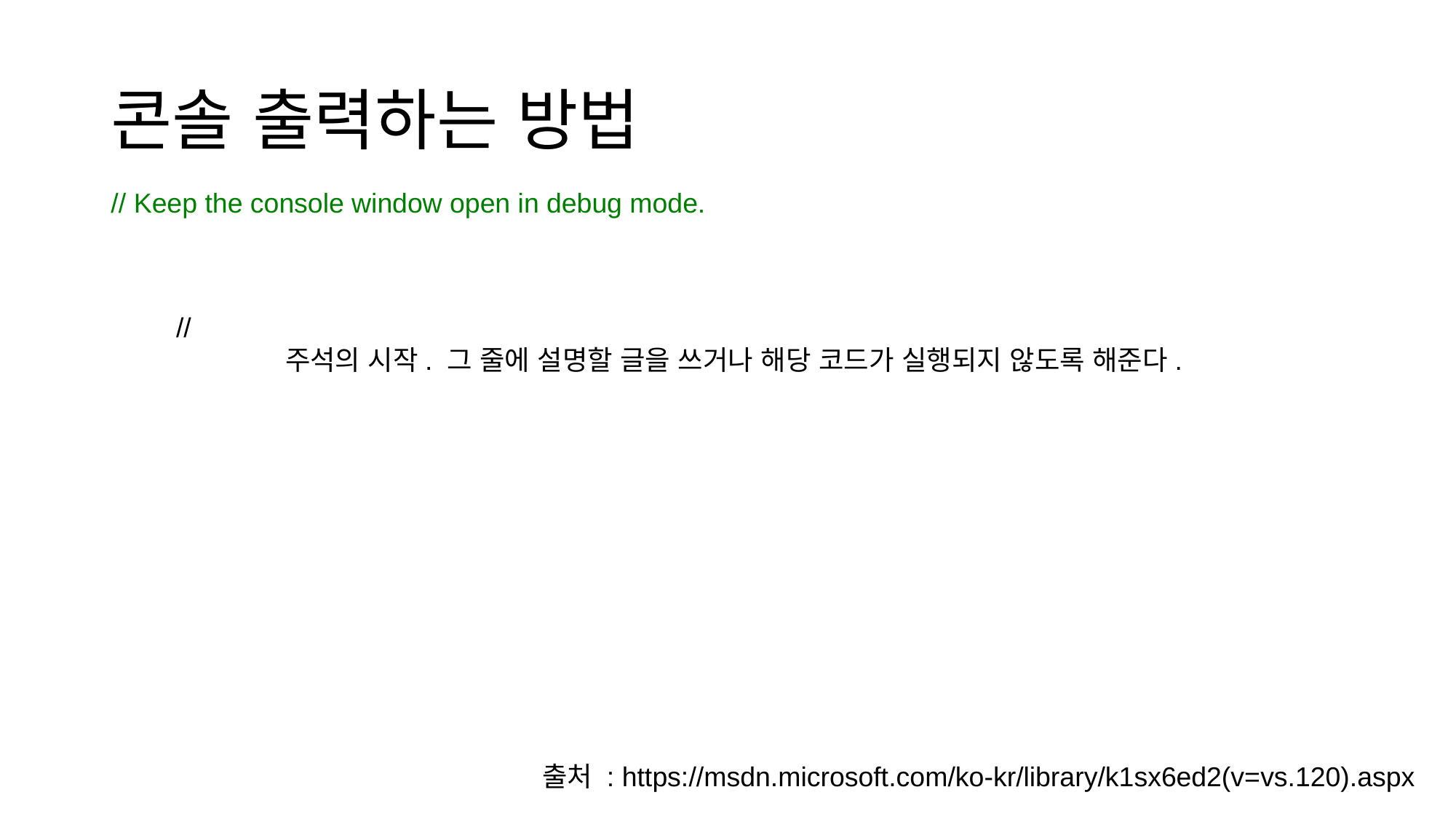

# 콘솔 출력하는 방법
// Keep the console window open in debug mode.
//
	주석의 시작. 그 줄에 설명할 글을 쓰거나 해당 코드가 실행되지 않도록 해준다.
출처 : https://msdn.microsoft.com/ko-kr/library/k1sx6ed2(v=vs.120).aspx